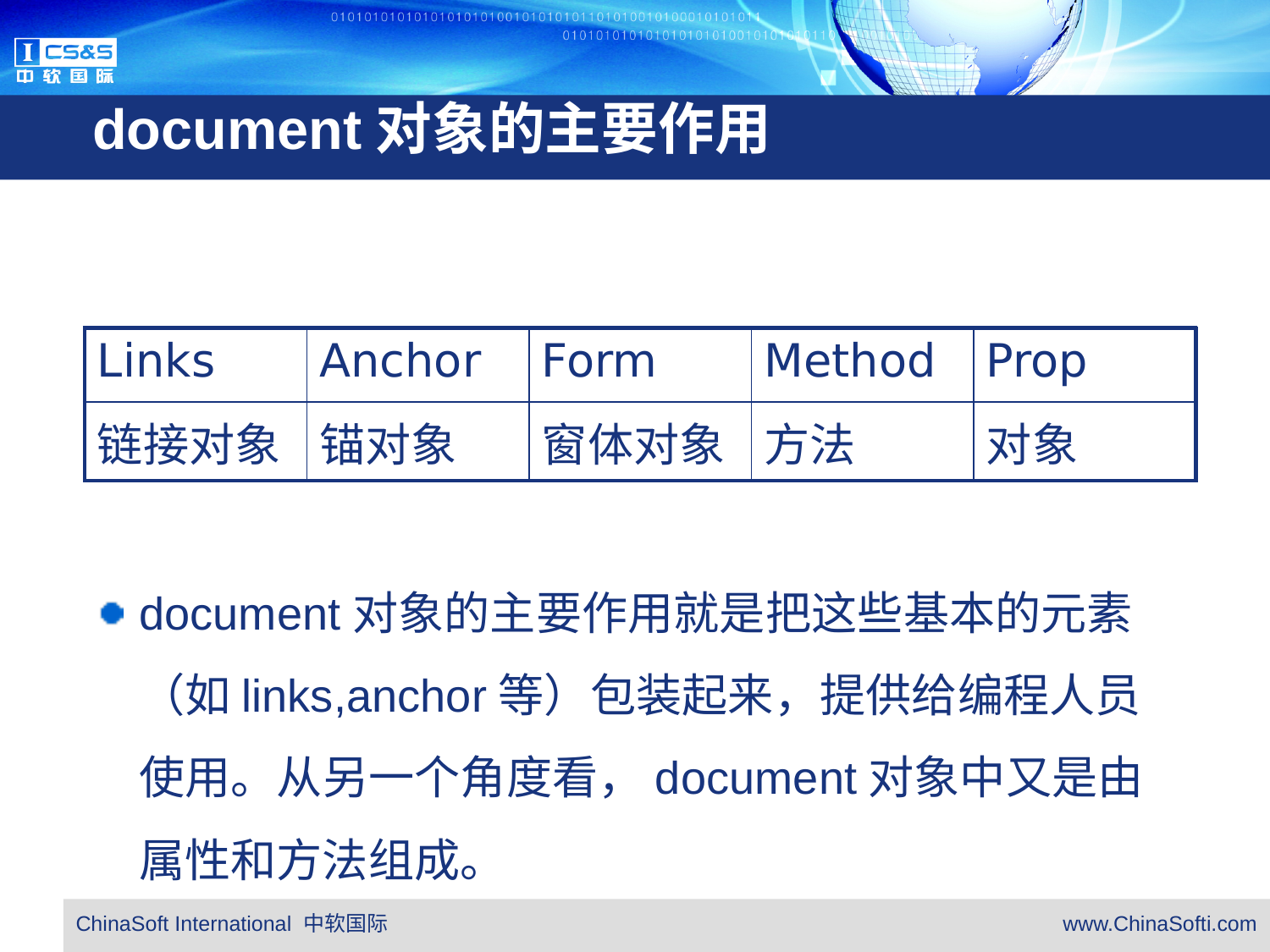

# document对象的主要作用
| Links | Anchor | Form | Method | Prop |
| --- | --- | --- | --- | --- |
| 链接对象 | 锚对象 | 窗体对象 | 方法 | 对象 |
document对象的主要作用就是把这些基本的元素（如links,anchor等）包装起来，提供给编程人员使用。从另一个角度看，document对象中又是由属性和方法组成。